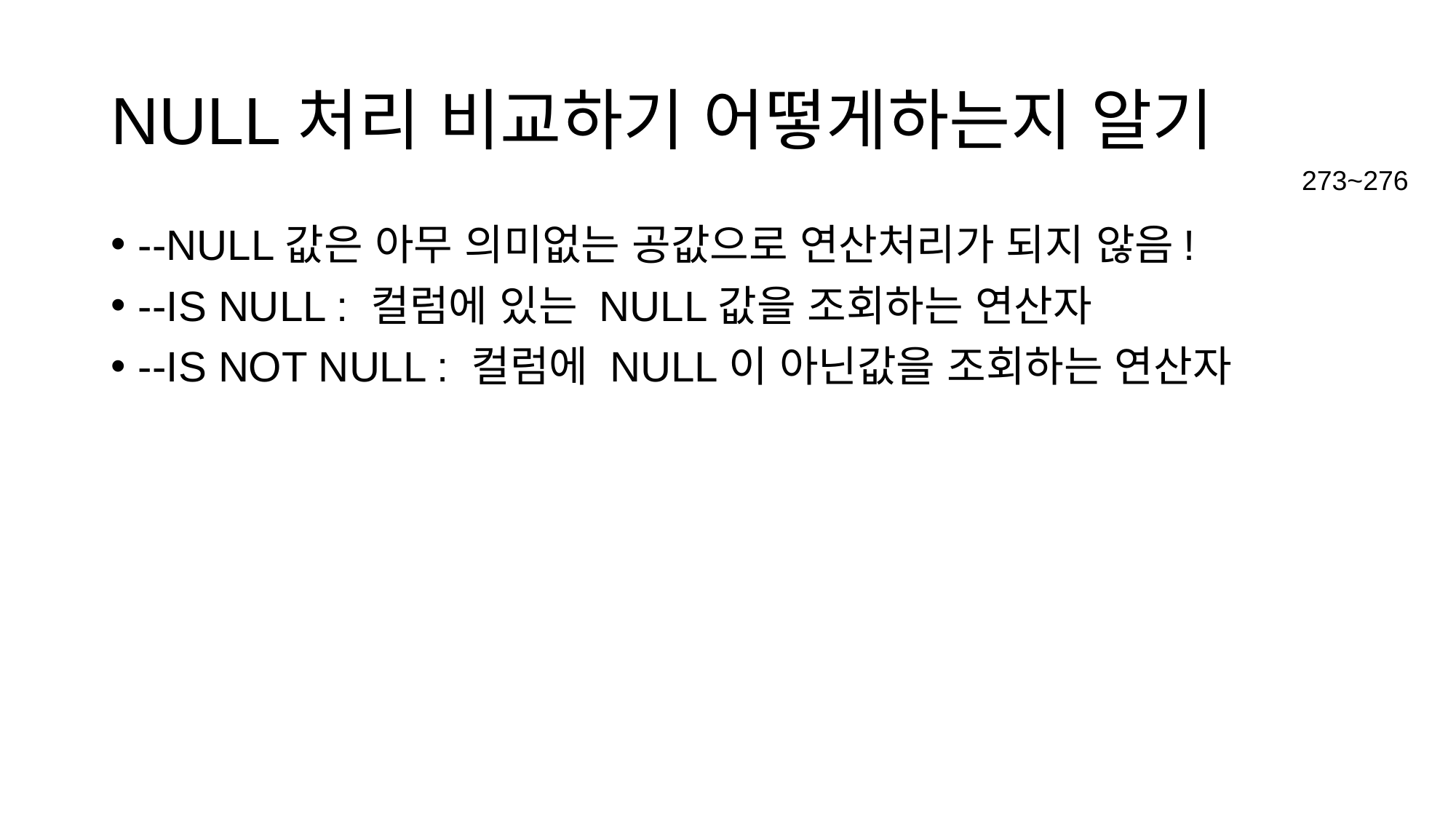

# NULL처리 비교하기 어떻게하는지 알기
273~276
--NULL값은 아무 의미없는 공값으로 연산처리가 되지 않음!
--IS NULL : 컬럼에 있는 NULL값을 조회하는 연산자
--IS NOT NULL : 컬럼에 NULL이 아닌값을 조회하는 연산자